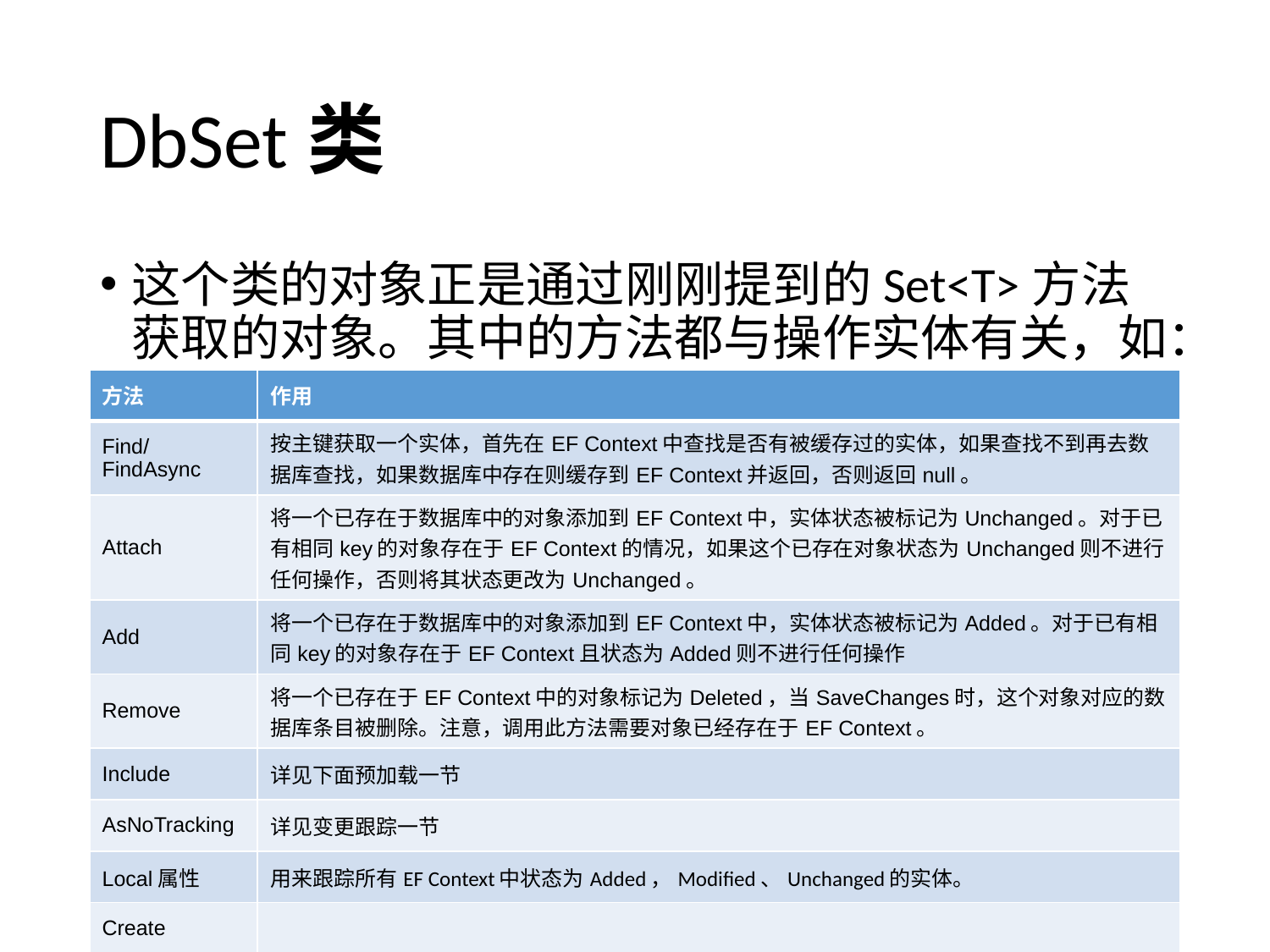

# DbSet类
这个类的对象正是通过刚刚提到的Set<T>方法获取的对象。其中的方法都与操作实体有关，如：
| 方法 | 作用 |
| --- | --- |
| Find/FindAsync | 按主键获取一个实体，首先在EF Context中查找是否有被缓存过的实体，如果查找不到再去数据库查找，如果数据库中存在则缓存到EF Context并返回，否则返回null。 |
| Attach | 将一个已存在于数据库中的对象添加到EF Context中，实体状态被标记为Unchanged。对于已有相同key的对象存在于EF Context的情况，如果这个已存在对象状态为Unchanged则不进行任何操作，否则将其状态更改为Unchanged。 |
| Add | 将一个已存在于数据库中的对象添加到EF Context中，实体状态被标记为Added。对于已有相同key的对象存在于EF Context且状态为Added则不进行任何操作 |
| Remove | 将一个已存在于EF Context中的对象标记为Deleted，当SaveChanges时，这个对象对应的数据库条目被删除。注意，调用此方法需要对象已经存在于EF Context。 |
| Include | 详见下面预加载一节 |
| AsNoTracking | 详见变更跟踪一节 |
| Local属性 | 用来跟踪所有EF Context中状态为Added，Modified、Unchanged的实体。 |
| Create |  |